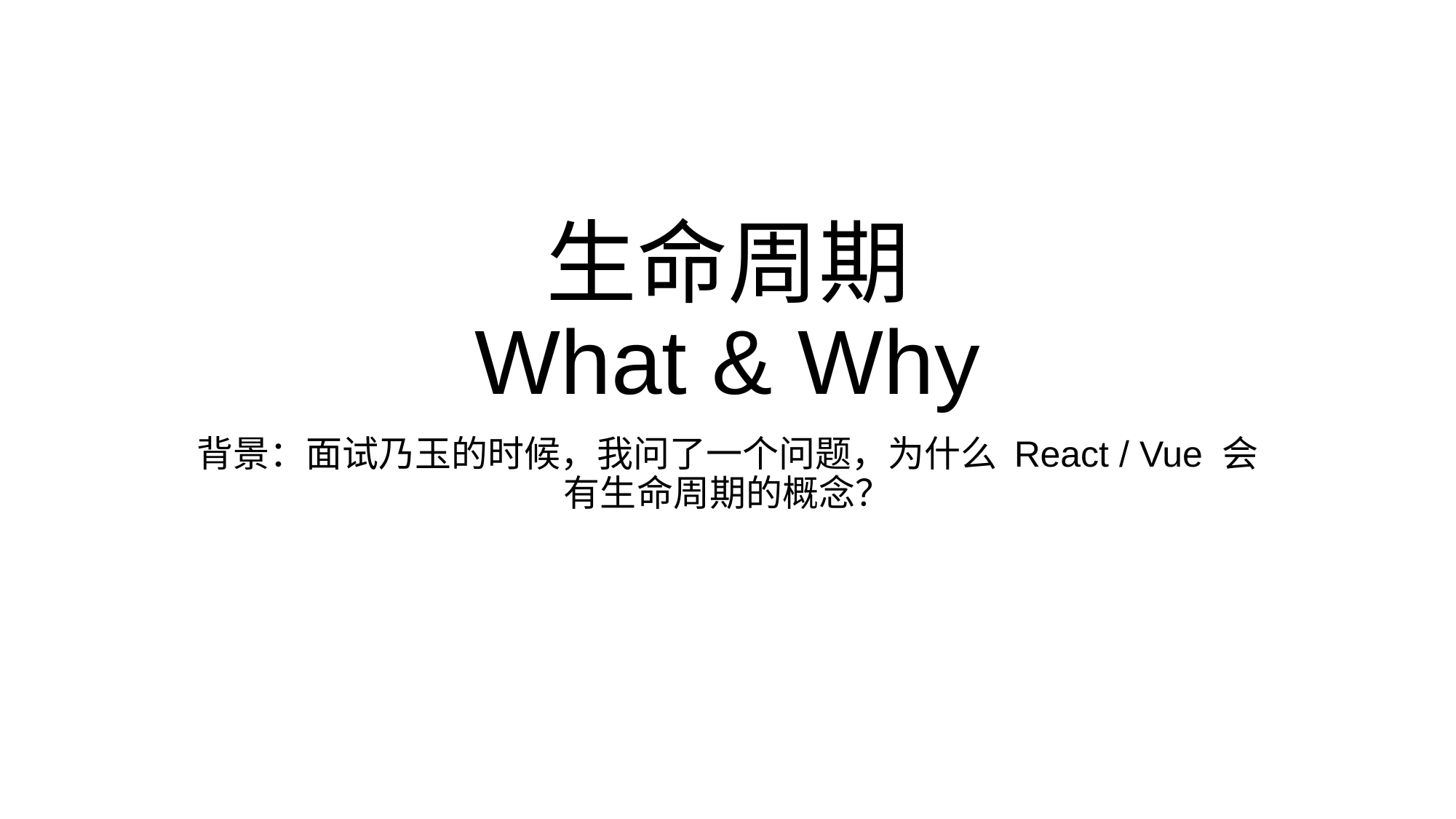

# 生命周期 What & Why
背景：面试乃玉的时候，我问了一个问题，为什么 React / Vue 会有生命周期的概念？